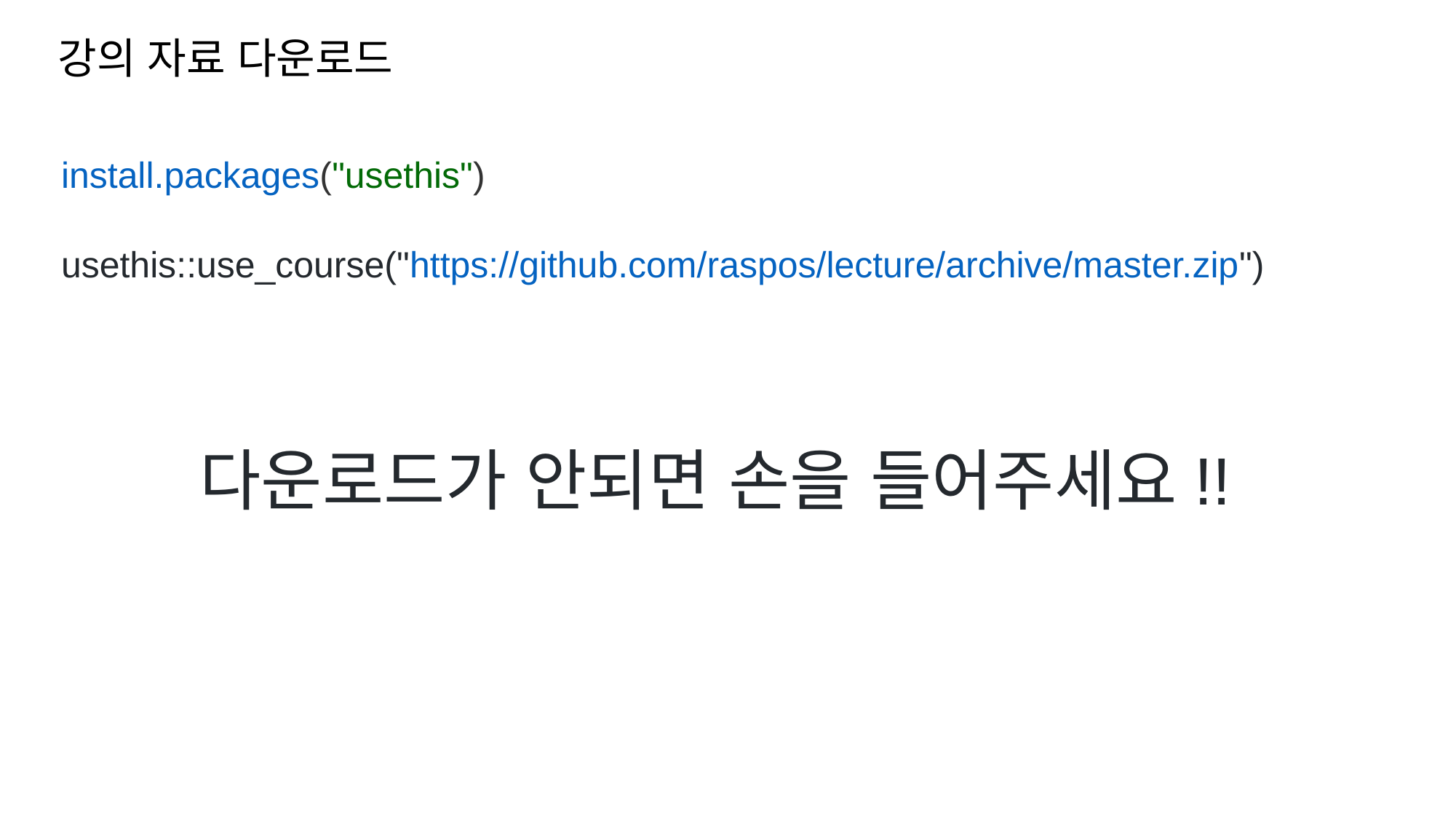

강의 자료 다운로드
install.packages("usethis")
usethis::use_course("https://github.com/raspos/lecture/archive/master.zip")

다운로드가 안되면 손을 들어주세요!!